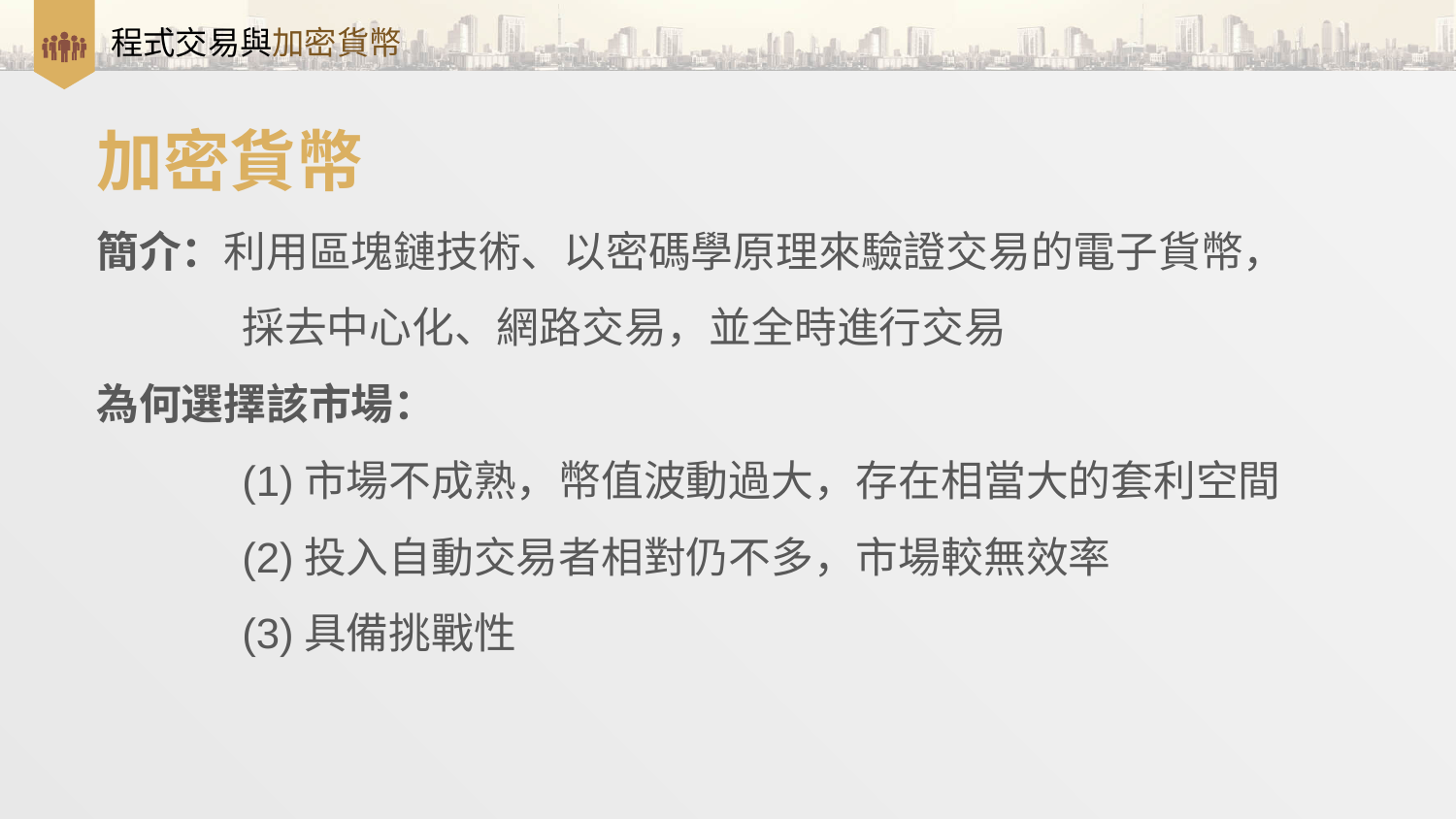

# 程式交易與加密貨幣

加密貨幣
簡介：利用區塊鏈技術、以密碼學原理來驗證交易的電子貨幣，    	採去中心化、網路交易，並全時進行交易
為何選擇該市場：
	(1)市場不成熟，幣值波動過大，存在相當大的套利空間
	(2)投入自動交易者相對仍不多，市場較無效率
	(3)具備挑戰性